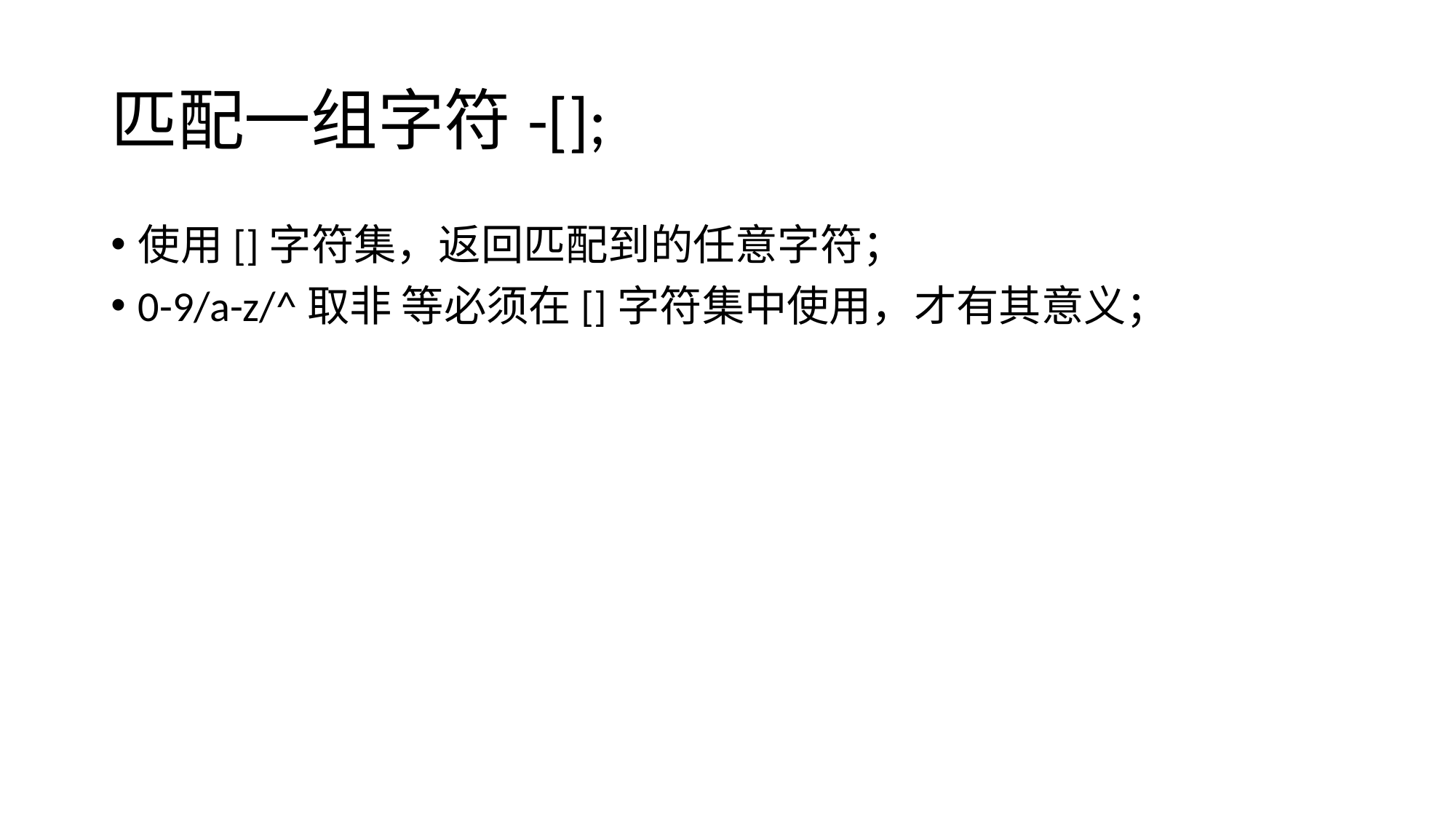

# 匹配一组字符-[];
使用[]字符集，返回匹配到的任意字符；
0-9/a-z/^取非 等必须在[]字符集中使用，才有其意义；